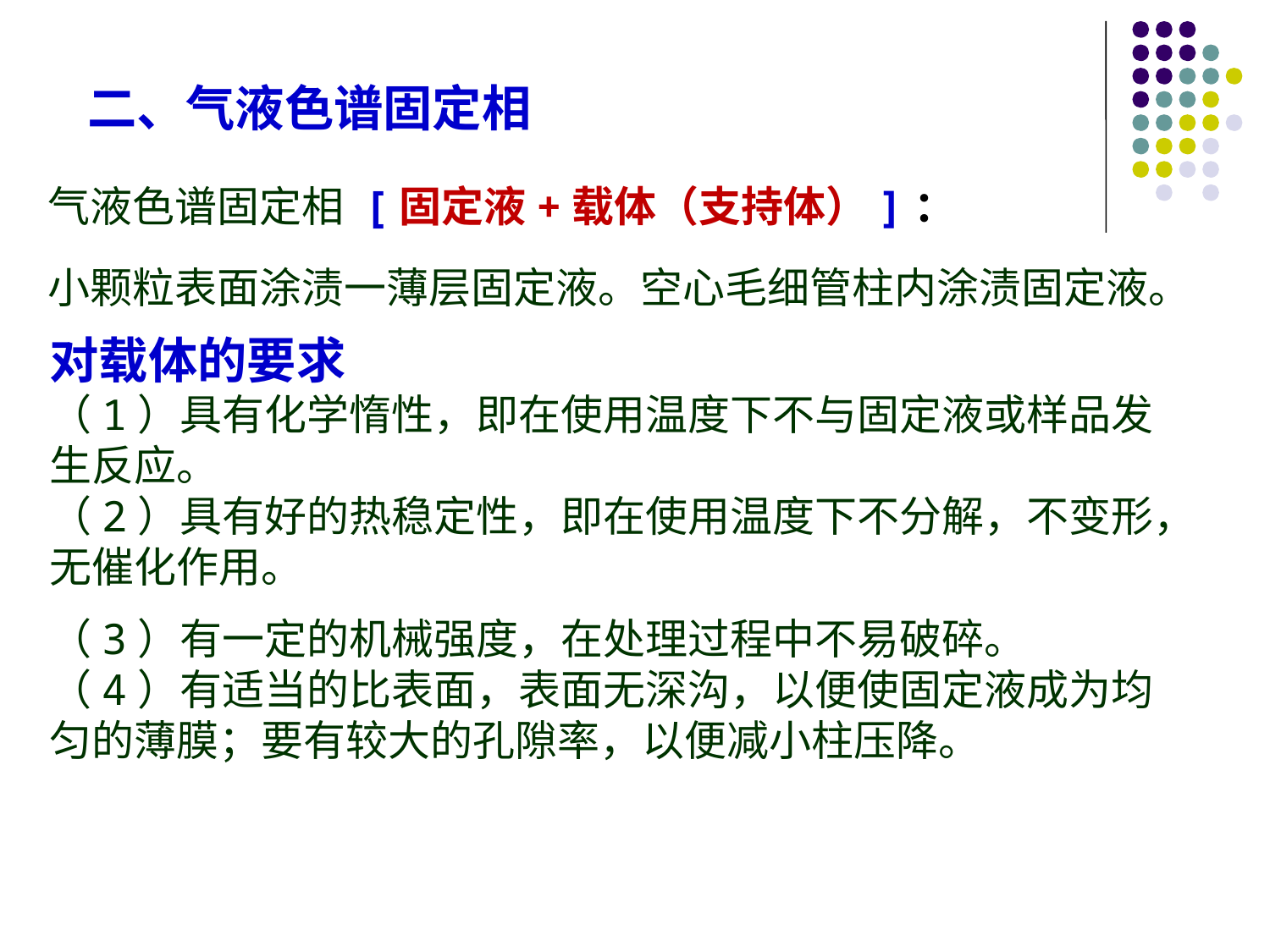

二、气液色谱固定相
气液色谱固定相 [固定液+载体（支持体）]：
小颗粒表面涂渍一薄层固定液。空心毛细管柱内涂渍固定液。
对载体的要求
（1）具有化学惰性，即在使用温度下不与固定液或样品发生反应。
（2）具有好的热稳定性，即在使用温度下不分解，不变形，无催化作用。
（3）有一定的机械强度，在处理过程中不易破碎。
（4）有适当的比表面，表面无深沟，以便使固定液成为均匀的薄膜；要有较大的孔隙率，以便减小柱压降。